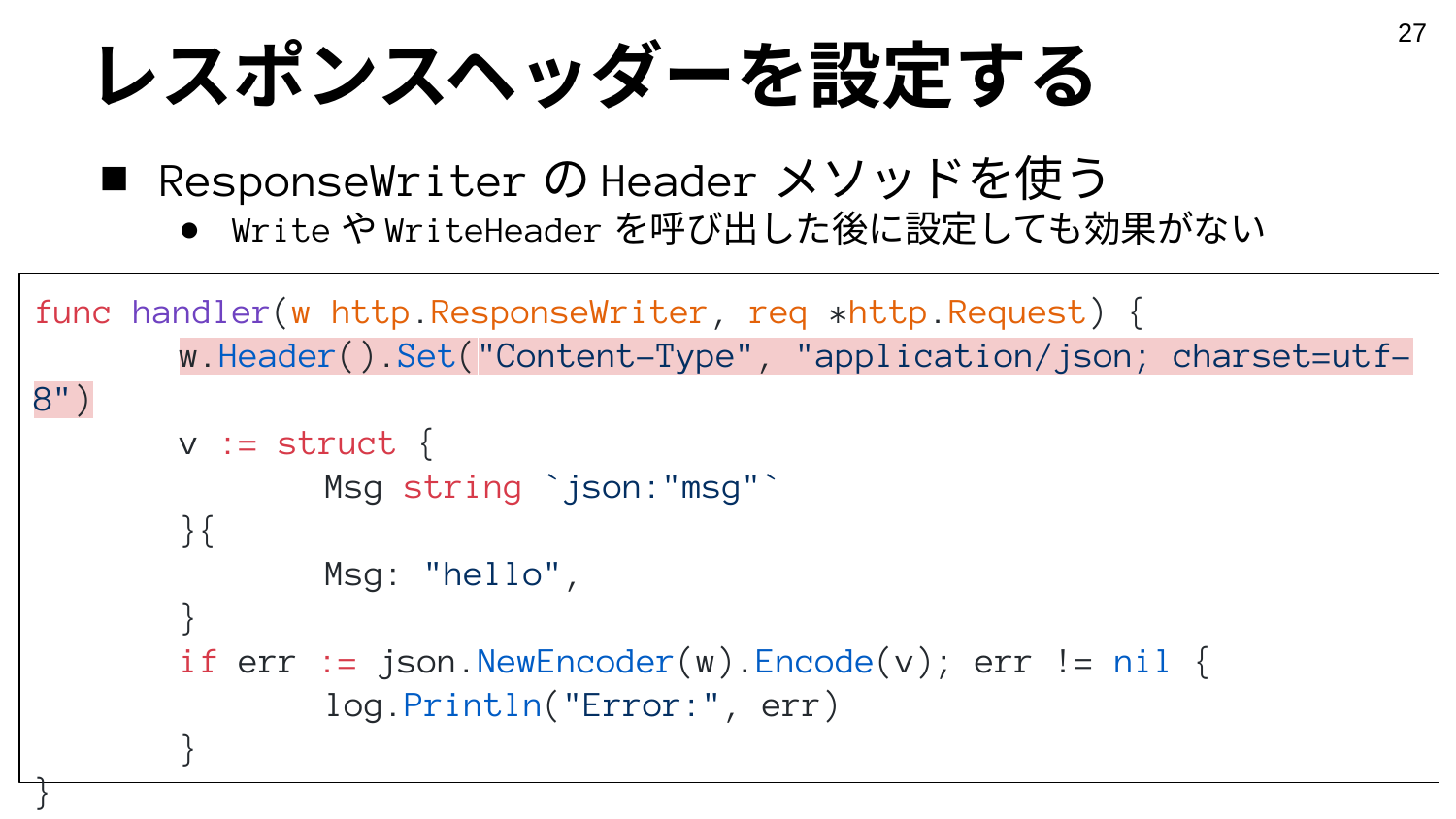

27
# レスポンスヘッダーを設定する
ResponseWriterのHeaderメソッドを使う
WriteやWriteHeaderを呼び出した後に設定しても効果がない
func handler(w http.ResponseWriter, req *http.Request) {
	w.Header().Set("Content-Type", "application/json; charset=utf-8")
	v := struct {
		Msg string `json:"msg"`
	}{
		Msg: "hello",
	}
	if err := json.NewEncoder(w).Encode(v); err != nil {
		log.Println("Error:", err)
	}
}